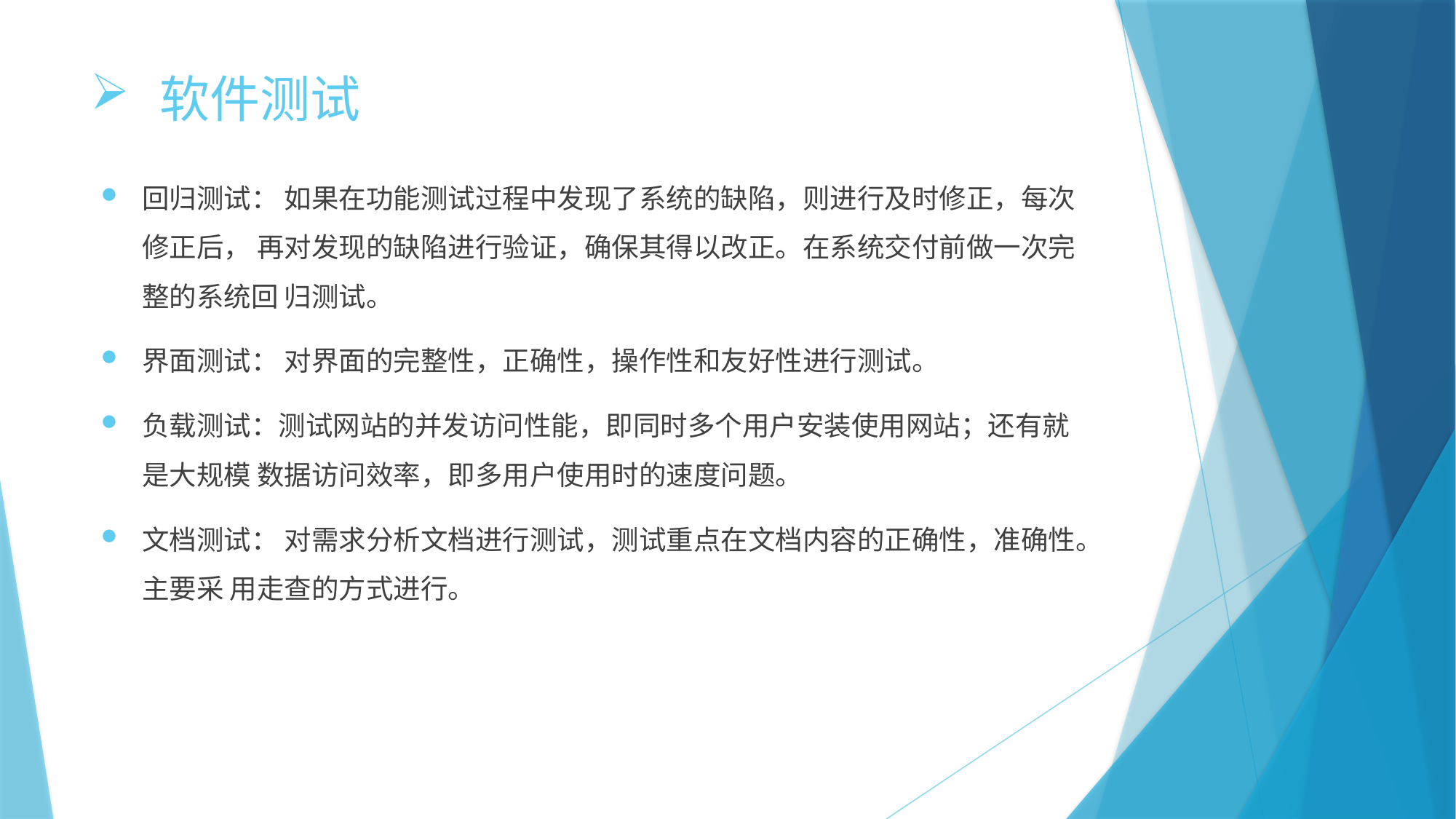

# 软件测试
回归测试： 如果在功能测试过程中发现了系统的缺陷，则进行及时修正，每次修正后， 再对发现的缺陷进行验证，确保其得以改正。在系统交付前做一次完整的系统回 归测试。
界面测试： 对界面的完整性，正确性，操作性和友好性进行测试。
负载测试：测试网站的并发访问性能，即同时多个用户安装使用网站；还有就是大规模 数据访问效率，即多用户使用时的速度问题。
文档测试： 对需求分析文档进行测试，测试重点在文档内容的正确性，准确性。主要采 用走查的方式进行。